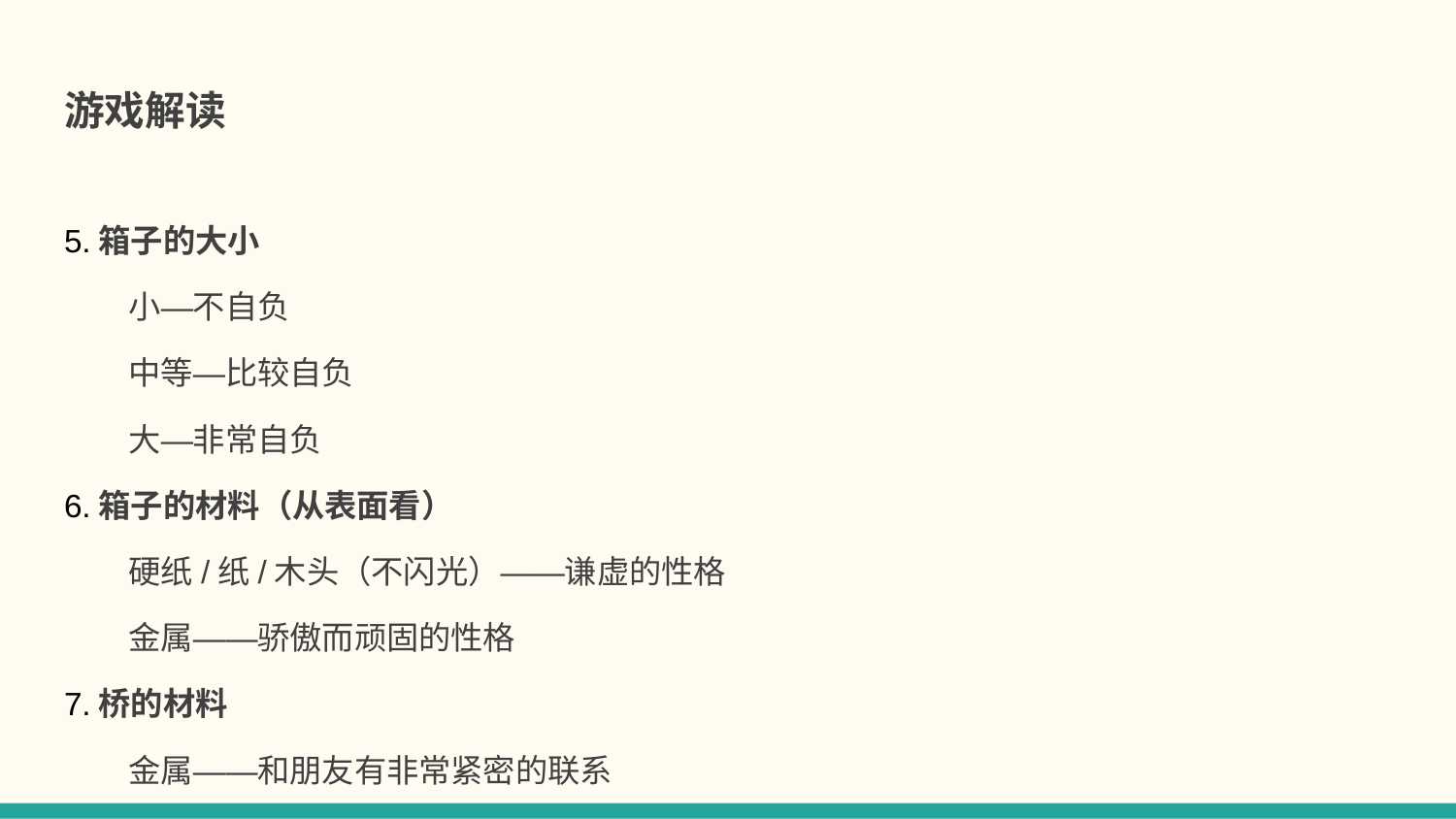

# 游戏解读
5.箱子的大小
　　小—不自负
　　中等—比较自负
　　大—非常自负
6.箱子的材料（从表面看）
　　硬纸/纸/木头（不闪光）——谦虚的性格
　　金属——骄傲而顽固的性格
7.桥的材料
　　金属——和朋友有非常紧密的联系
　　木头——和朋友有比较紧密的联系
　　藤条——周围没有很好的朋友